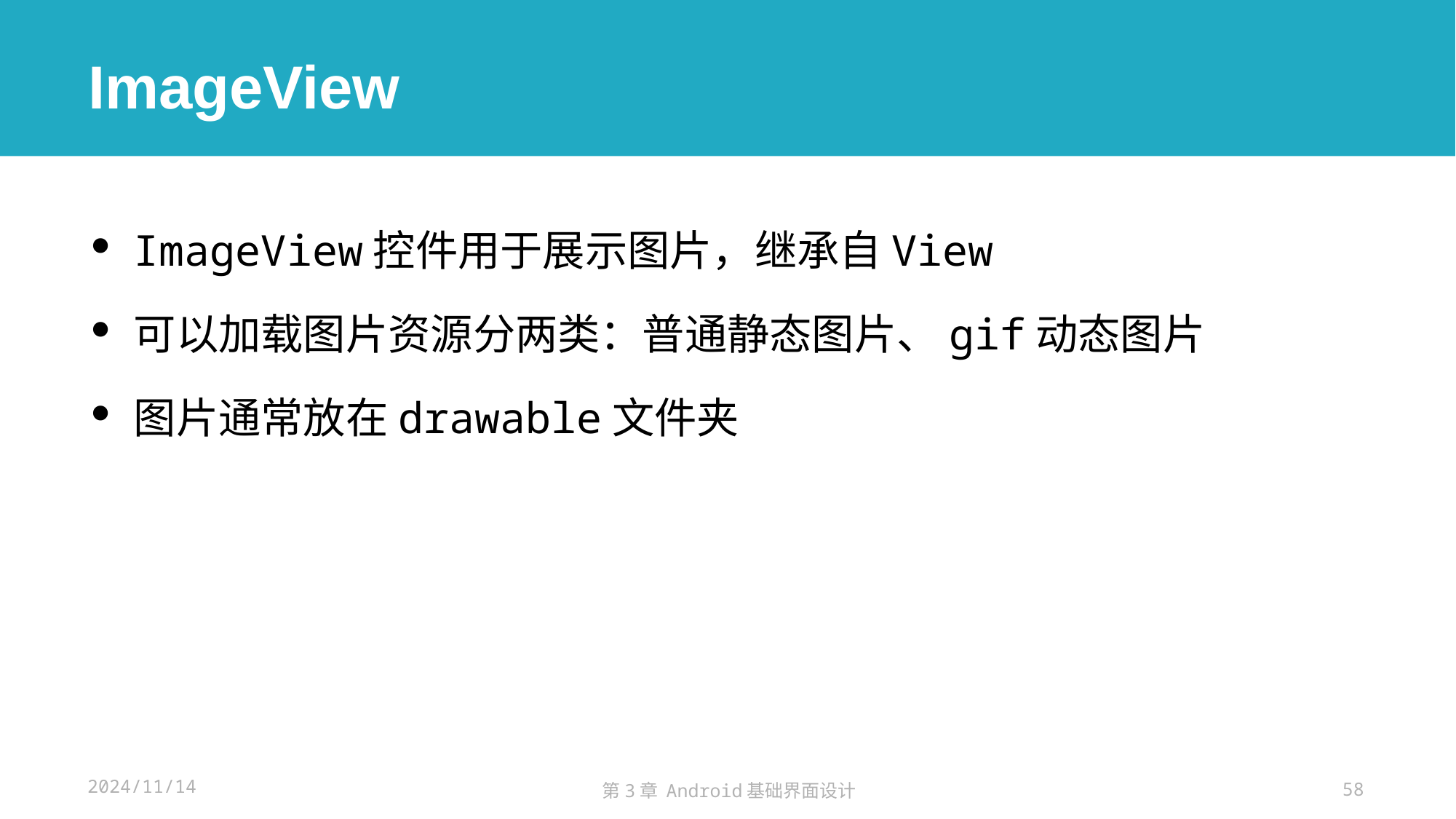

# ImageView
ImageView控件用于展示图片，继承自View
可以加载图片资源分两类：普通静态图片、gif动态图片
图片通常放在drawable文件夹

2024/11/14
第3章 Android基础界面设计
58